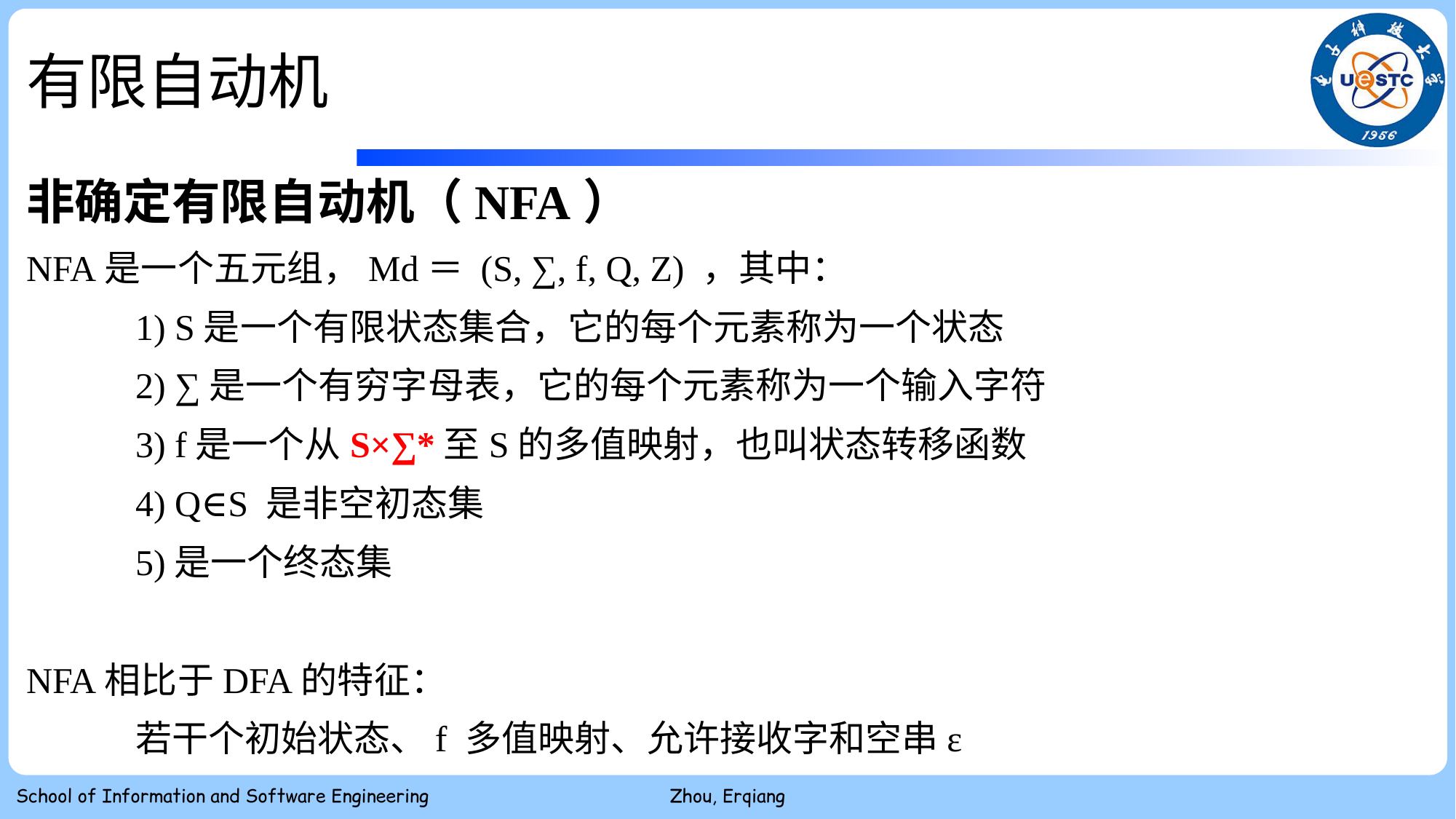

# 有限自动机
非确定有限自动机（NFA）
NFA是一个五元组，Md＝ (S, ∑, f, Q, Z) ，其中：
	1) S是一个有限状态集合，它的每个元素称为一个状态
	2) ∑是一个有穷字母表，它的每个元素称为一个输入字符
	3) f是一个从S×∑*至S的多值映射，也叫状态转移函数
	4) Q∈S 是非空初态集
	5)是一个终态集

NFA相比于DFA的特征：
	若干个初始状态、f 多值映射、允许接收字和空串ε
School of Information and Software Engineering
Zhou, Erqiang
5